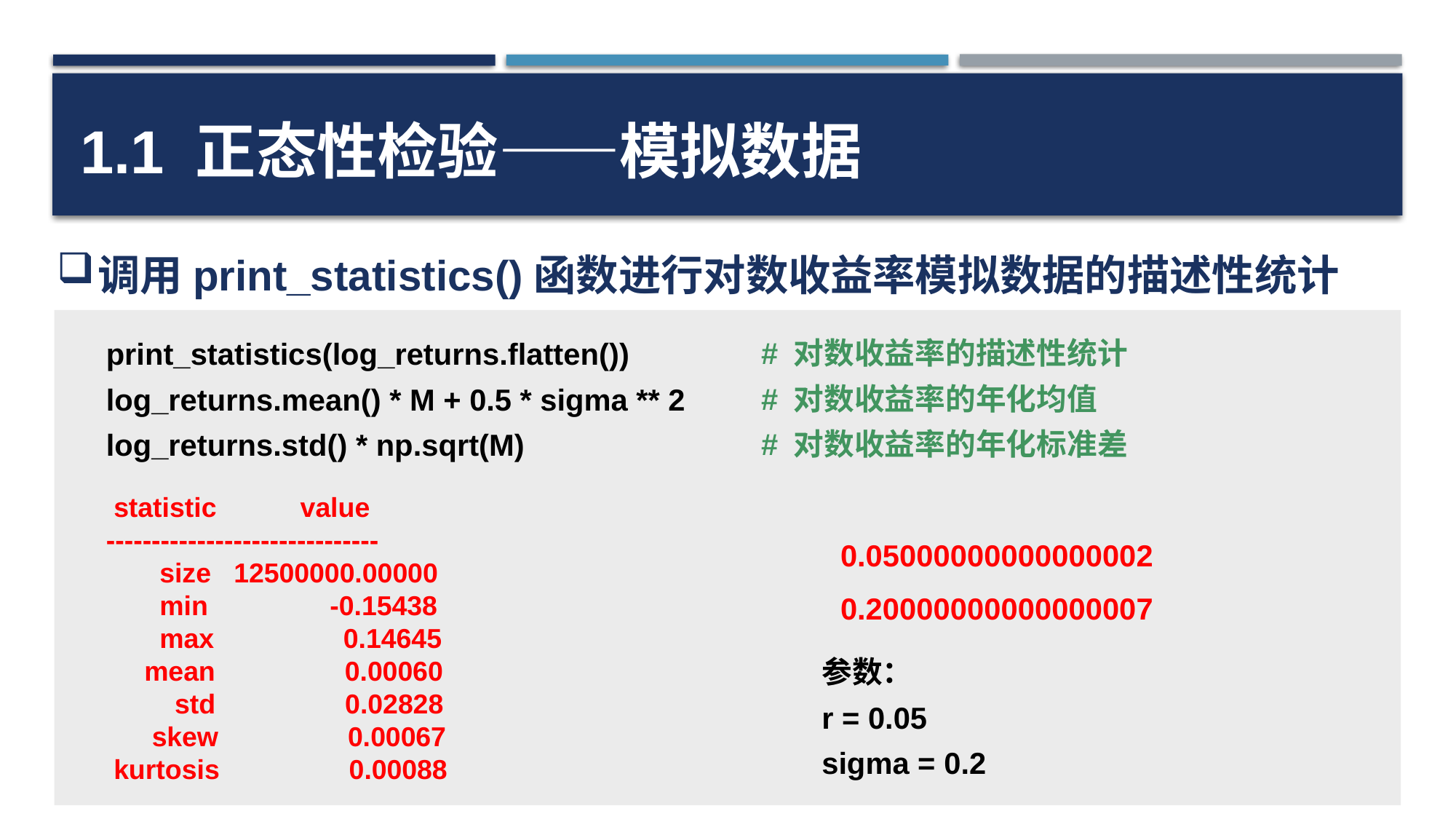

1.1 正态性检验——模拟数据
调用print_statistics()函数进行对数收益率模拟数据的描述性统计

print_statistics(log_returns.flatten())
log_returns.mean() * M + 0.5 * sigma ** 2
log_returns.std() * np.sqrt(M)
# 对数收益率的描述性统计
# 对数收益率的年化均值
# 对数收益率的年化标准差
 statistic           value
------------------------------
       size   12500000.00000
       min                -0.15438
       max                 0.14645
     mean                 0.00060
         std                 0.02828
      skew                 0.00067
 kurtosis                 0.00088
0.05000000000000002
0.20000000000000007
参数：
r = 0.05
sigma = 0.2
12